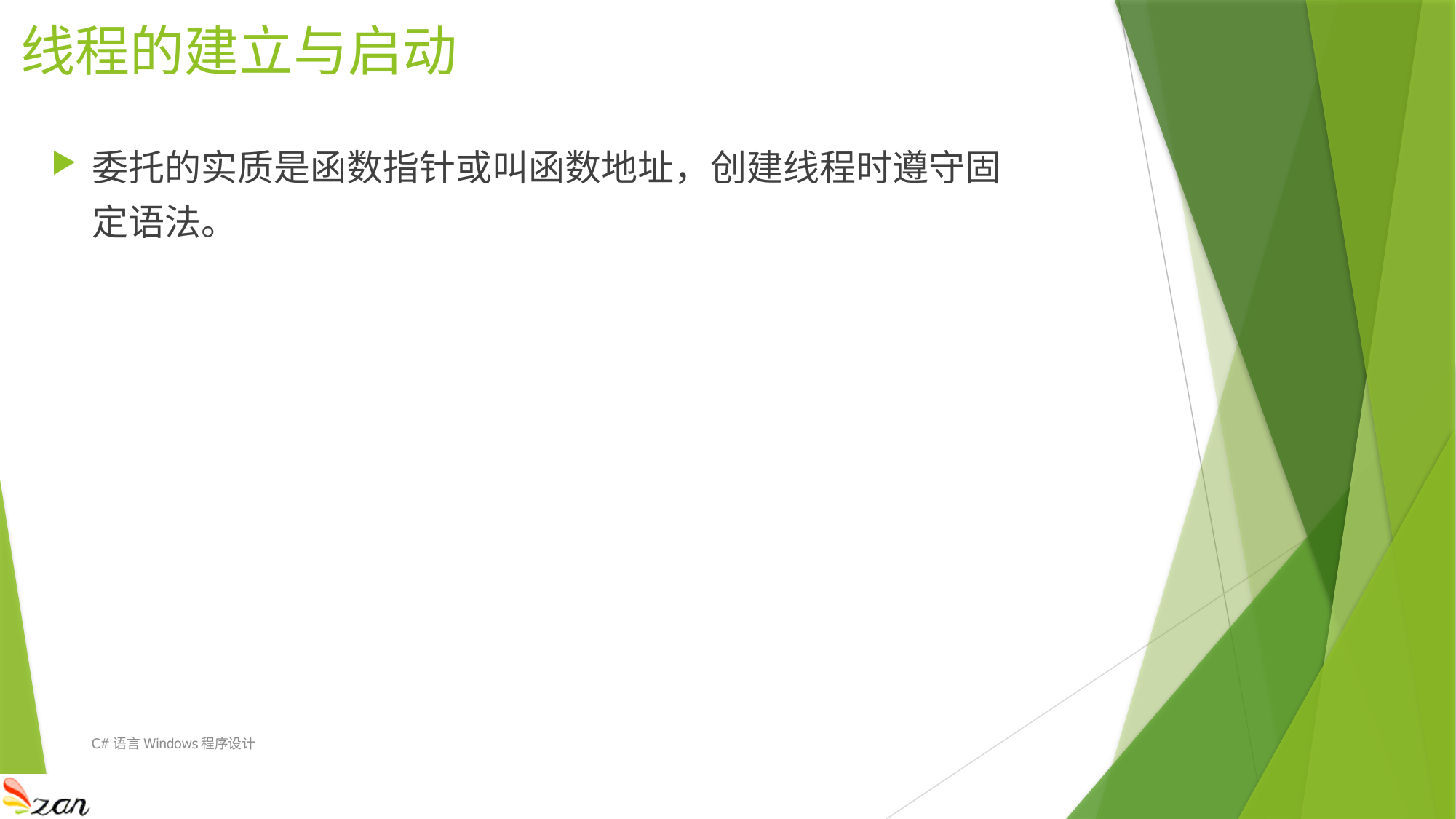

# 线程的建立与启动
委托的实质是函数指针或叫函数地址，创建线程时遵守固定语法。
C#语言Windows程序设计